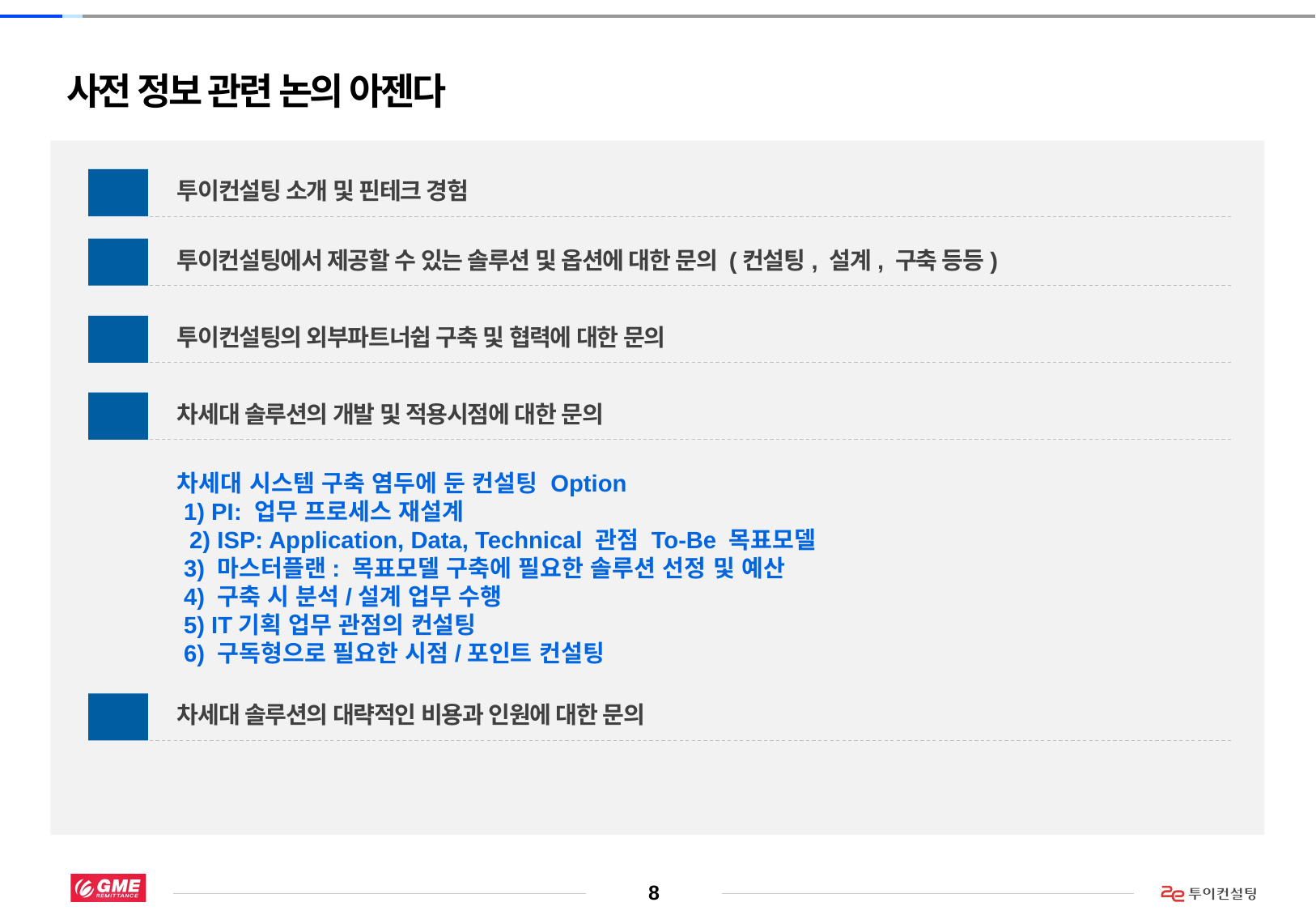

# 사전 정보 관련 논의 아젠다

투이컨설팅 소개 및 핀테크 경험
Q1.
투이컨설팅에서 제공할 수 있는 솔루션 및 옵션에 대한 문의 (컨설팅, 설계, 구축 등등)
Q2.
투이컨설팅의 외부파트너쉽 구축 및 협력에 대한 문의
Q3.
차세대 솔루션의 개발 및 적용시점에 대한 문의
Q4.
차세대 시스템 구축 염두에 둔 컨설팅 Option
 1) PI: 업무 프로세스 재설계
 2) ISP: Application, Data, Technical 관점 To-Be 목표모델
 3) 마스터플랜: 목표모델 구축에 필요한 솔루션 선정 및 예산
 4) 구축 시 분석/설계 업무 수행
 5) IT기획 업무 관점의 컨설팅
 6) 구독형으로 필요한 시점/포인트 컨설팅
차세대 솔루션의 대략적인 비용과 인원에 대한 문의
Q5.